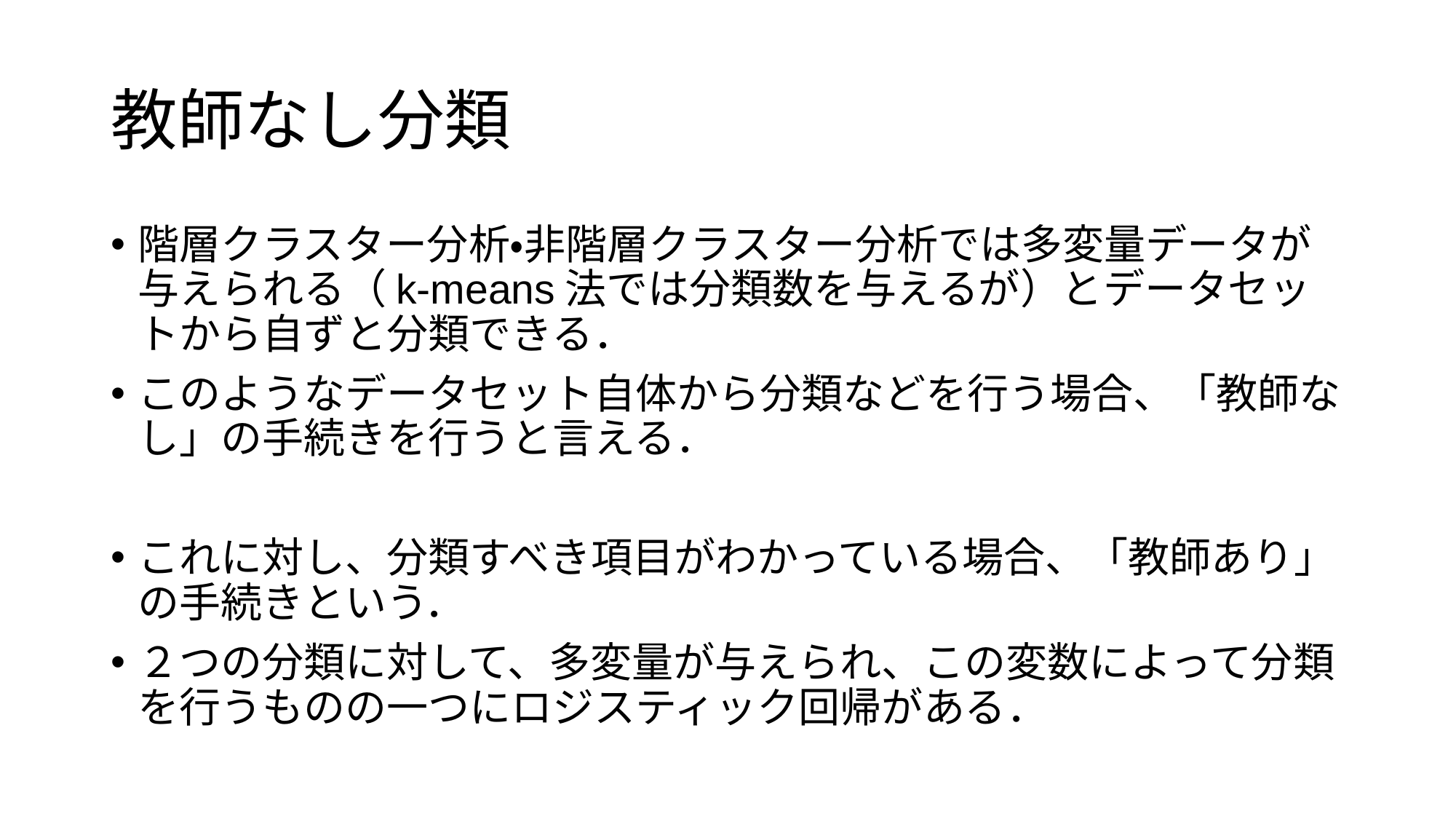

# 教師なし分類
階層クラスター分析・非階層クラスター分析では多変量データが与えられる（k-means法では分類数を与えるが）とデータセットから自ずと分類できる．
このようなデータセット自体から分類などを行う場合、「教師なし」の手続きを行うと言える．

これに対し、分類すべき項目がわかっている場合、「教師あり」の手続きという．
２つの分類に対して、多変量が与えられ、この変数によって分類を行うものの一つにロジスティック回帰がある．